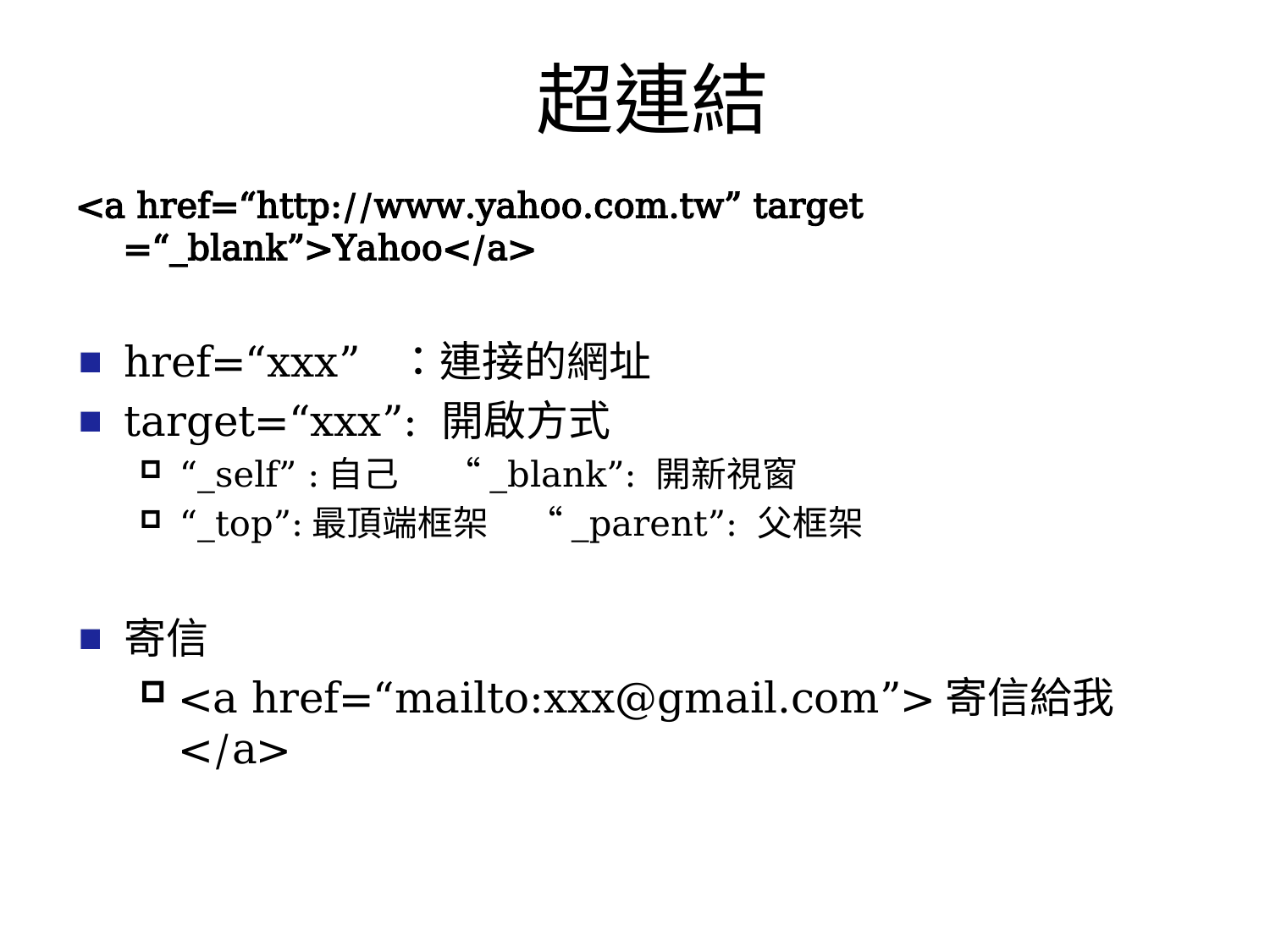

# 超連結
<a href=“http://www.yahoo.com.tw” target =“_blank”>Yahoo</a>

href=“xxx”  ：連接的網址
target=“xxx”: 開啟方式
“_self” :自己      “_blank”: 開新視窗
“_top”:最頂端框架     “_parent”: 父框架

寄信
<a href=“mailto:xxx@gmail.com”>寄信給我</a>